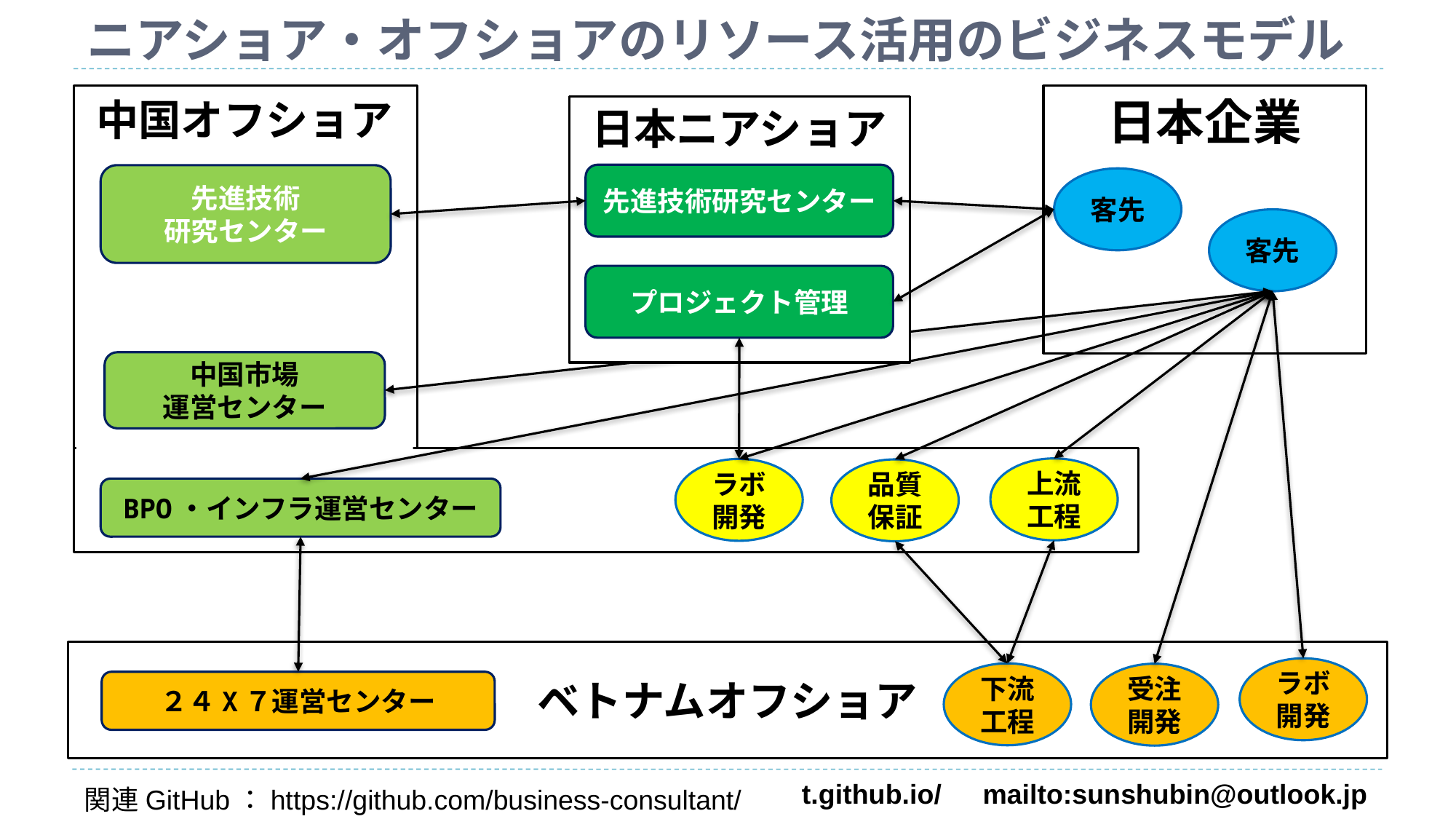

# ニアショア・オフショアのリソース活用のビジネスモデル
日本企業

中国オフショア
日本ニアショア
先進技術研究センター
先進技術
研究センター
客先
客先
プロジェクト管理
中国市場
運営センター

上流工程
ラボ開発
品質保証
BPO・インフラ運営センター
ベトナムオフショア
ラボ開発
下流工程
受注開発
２４X７運営センター
関連GitHub：https://github.com/business-consultant/